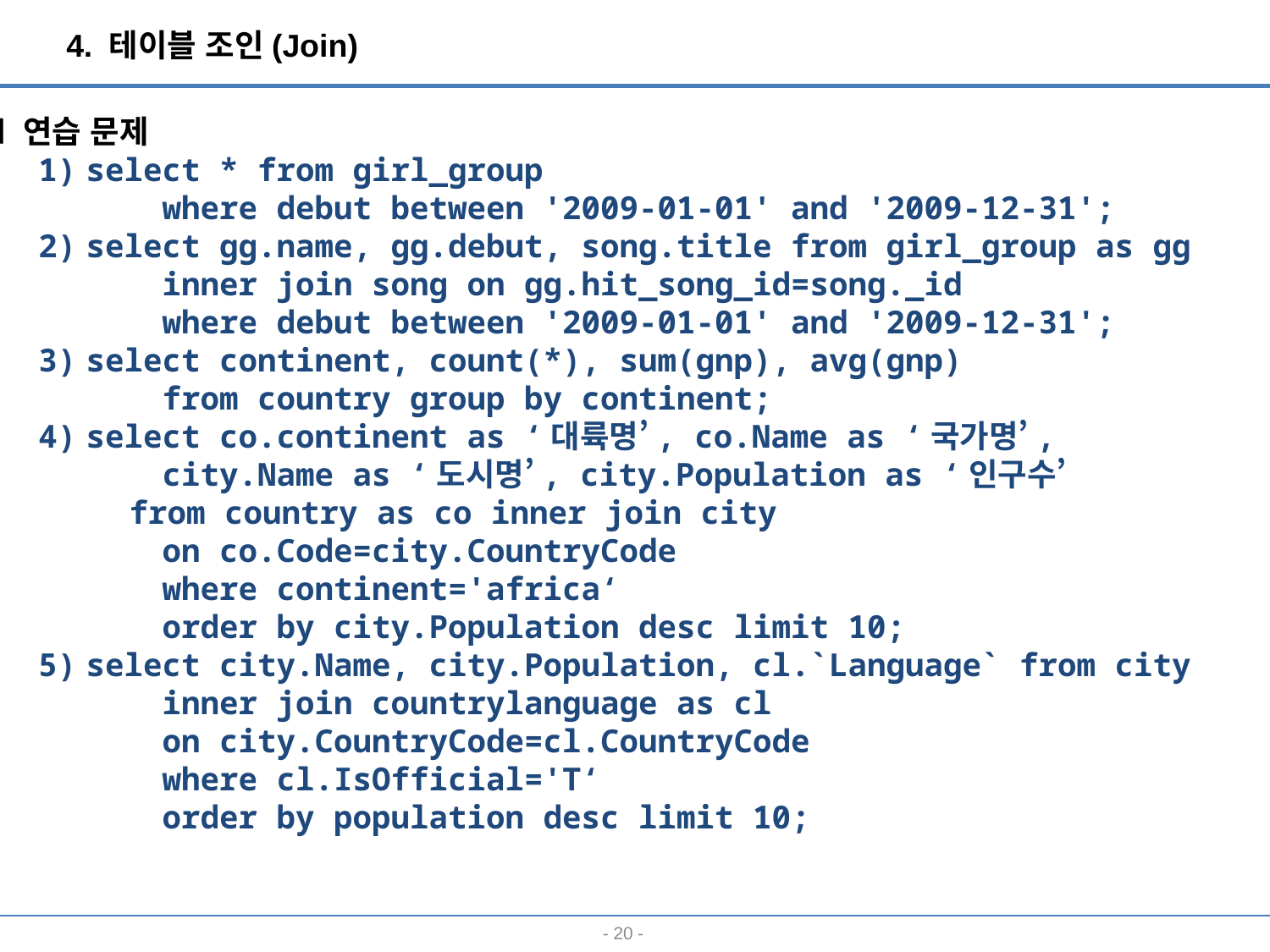

4. 테이블 조인(Join)
■ 연습 문제
select * from girl_group
    where debut between '2009-01-01' and '2009-12-31';
select gg.name, gg.debut, song.title from girl_group as gg
    inner join song on gg.hit_song_id=song._id
    where debut between '2009-01-01' and '2009-12-31';
select continent, count(*), sum(gnp), avg(gnp)
    from country group by continent;
select co.continent as ‘대륙명’, co.Name as ‘국가명’,
    city.Name as ‘도시명’, city.Population as ‘인구수’
    from country as co inner join city
    on co.Code=city.CountryCode
    where continent='africa‘
    order by city.Population desc limit 10;
select city.Name, city.Population, cl.`Language` from city
    inner join countrylanguage as cl
    on city.CountryCode=cl.CountryCode
    where cl.IsOfficial='T‘
    order by population desc limit 10;
- 20 -